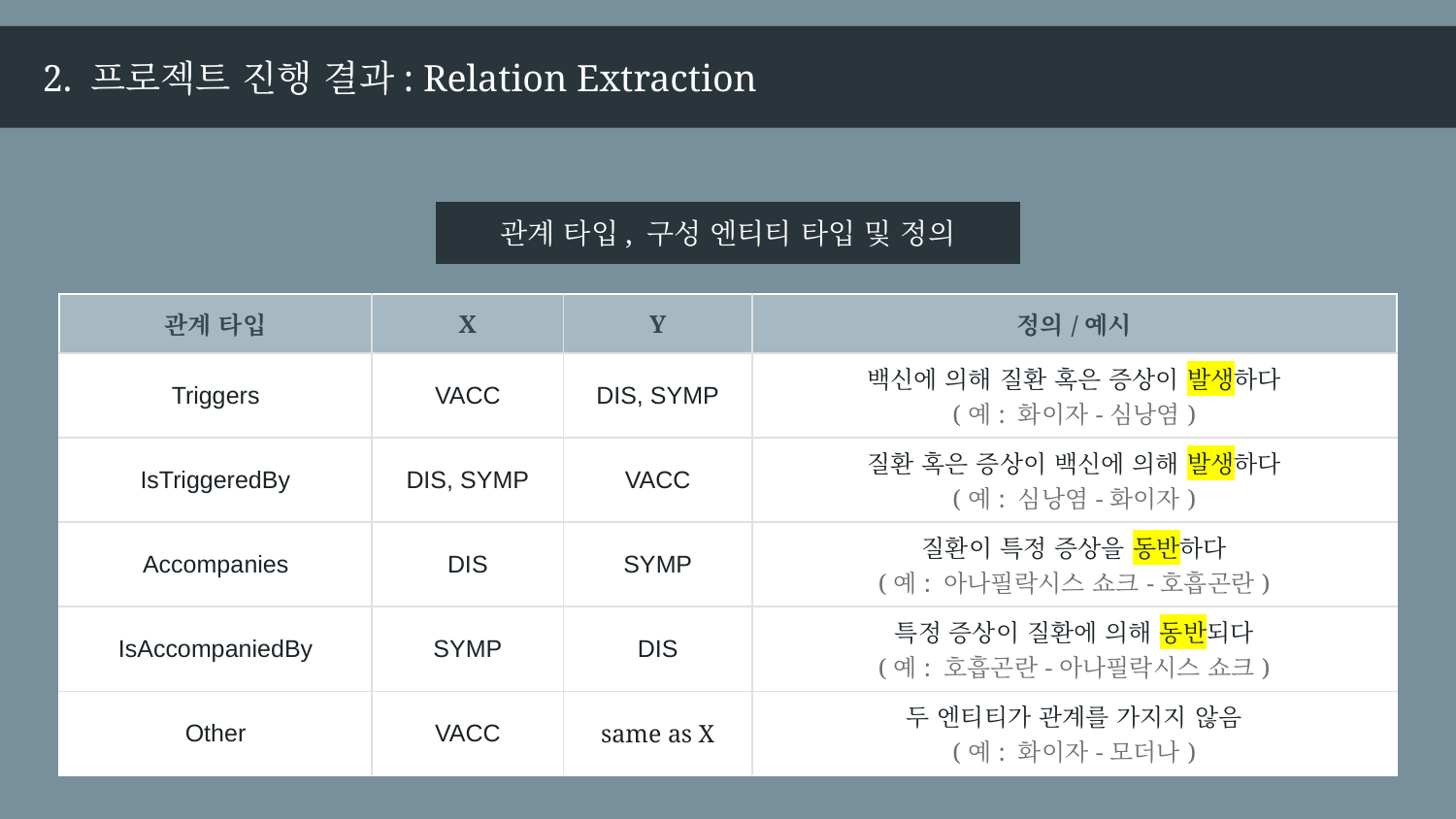

2. 프로젝트 진행 결과: Relation Extraction
관계 타입, 구성 엔티티 타입 및 정의
| 관계 타입 | X | Y | 정의/예시 |
| --- | --- | --- | --- |
| Triggers | VACC | DIS, SYMP | 백신에 의해 질환 혹은 증상이 발생하다 (예: 화이자-심낭염) |
| IsTriggeredBy | DIS, SYMP | VACC | 질환 혹은 증상이 백신에 의해 발생하다 (예: 심낭염-화이자) |
| Accompanies | DIS | SYMP | 질환이 특정 증상을 동반하다 (예: 아나필락시스 쇼크-호흡곤란) |
| IsAccompaniedBy | SYMP | DIS | 특정 증상이 질환에 의해 동반되다 (예: 호흡곤란-아나필락시스 쇼크) |
| Other | VACC | same as X | 두 엔티티가 관계를 가지지 않음 (예: 화이자-모더나) |